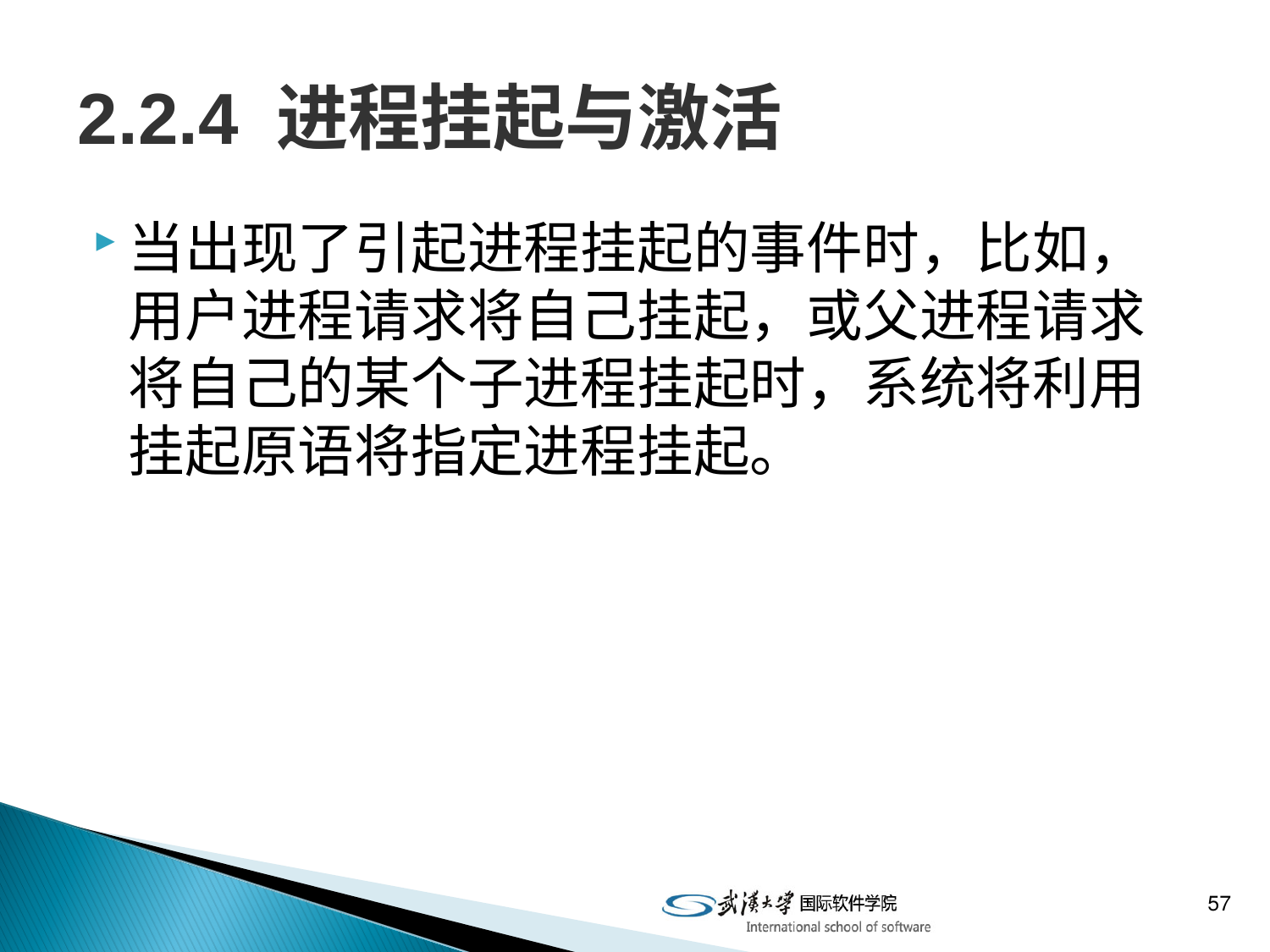

# 2.2.4 进程挂起与激活
当出现了引起进程挂起的事件时，比如，用户进程请求将自己挂起，或父进程请求将自己的某个子进程挂起时，系统将利用挂起原语将指定进程挂起。